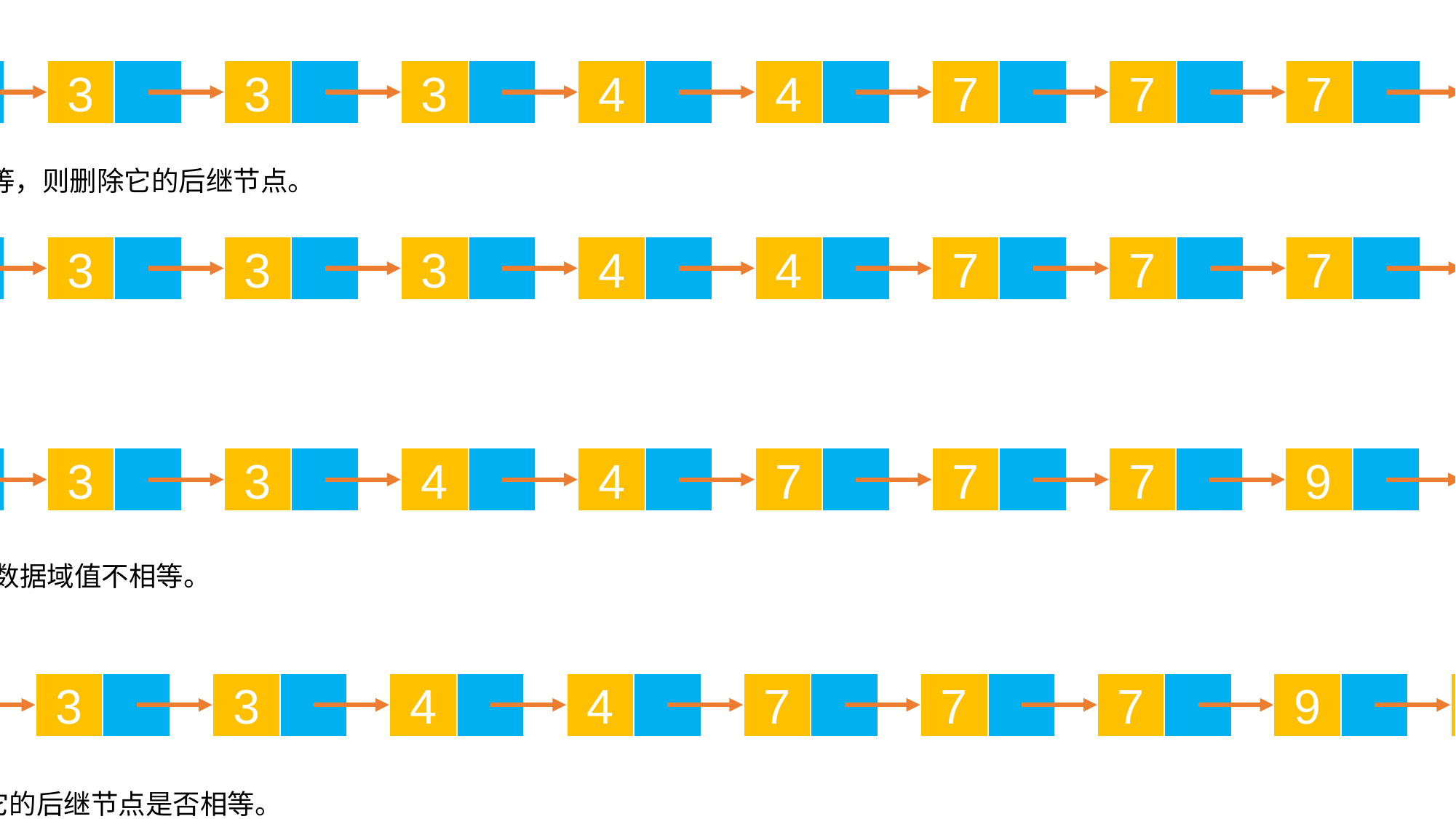

NULL
1

1

2

3

3

3

4

4

7

7

7

9

9

9

第 1 个节点和其后继节点的数据域值相等，则删除它的后继节点。
NULL
1

1

2

3

3

3

4

4

7

7

7

9

9

9

删除后的链表如下：
NULL
2

3

3

3

4

4

7

7

7

9

9

9

1

第 1 个节点和其后继节点的数据域值不相等。
NULL
2

3

3

3

4

4

7

7

7

9

9

9

1

则继续比较第 2 个节点和它的后继节点是否相等。
NULL
2

3

3

3

4

4

7

7

7

9

9

9

1

第 2 个节点和其后继节点的数据域值不相等。
NULL
2

3

3

3

4

4

7

7

7

9

9

9

1

则继续比较第 3 个节点和其后继节点的数据域值是否相等。发现第  3 个节点和其后继节点的值相等，则删除第第 3 个节点的后继节点。
NULL
2

3

3

3

4

4

7

7

7

9

9

9

1

删除后链表如下：
NULL
2

3

1

3

4

4

7

7

7

9

9

9

则继续比较第 3 个节点和其后继节点的数据域值是否相等。发现第 3 个节点和其后继节点的值相等，则删除第 3 个节点的后继节点。
NULL
2

3

1

3

4

4

7

7

7

9

9

9

删除后链表如下：
NULL
2

3

1

4

4

7

7

7

9

9

9

……经过如上重复操作后，最终去重后的链表如下：
NULL
2

3

1

4

7

9